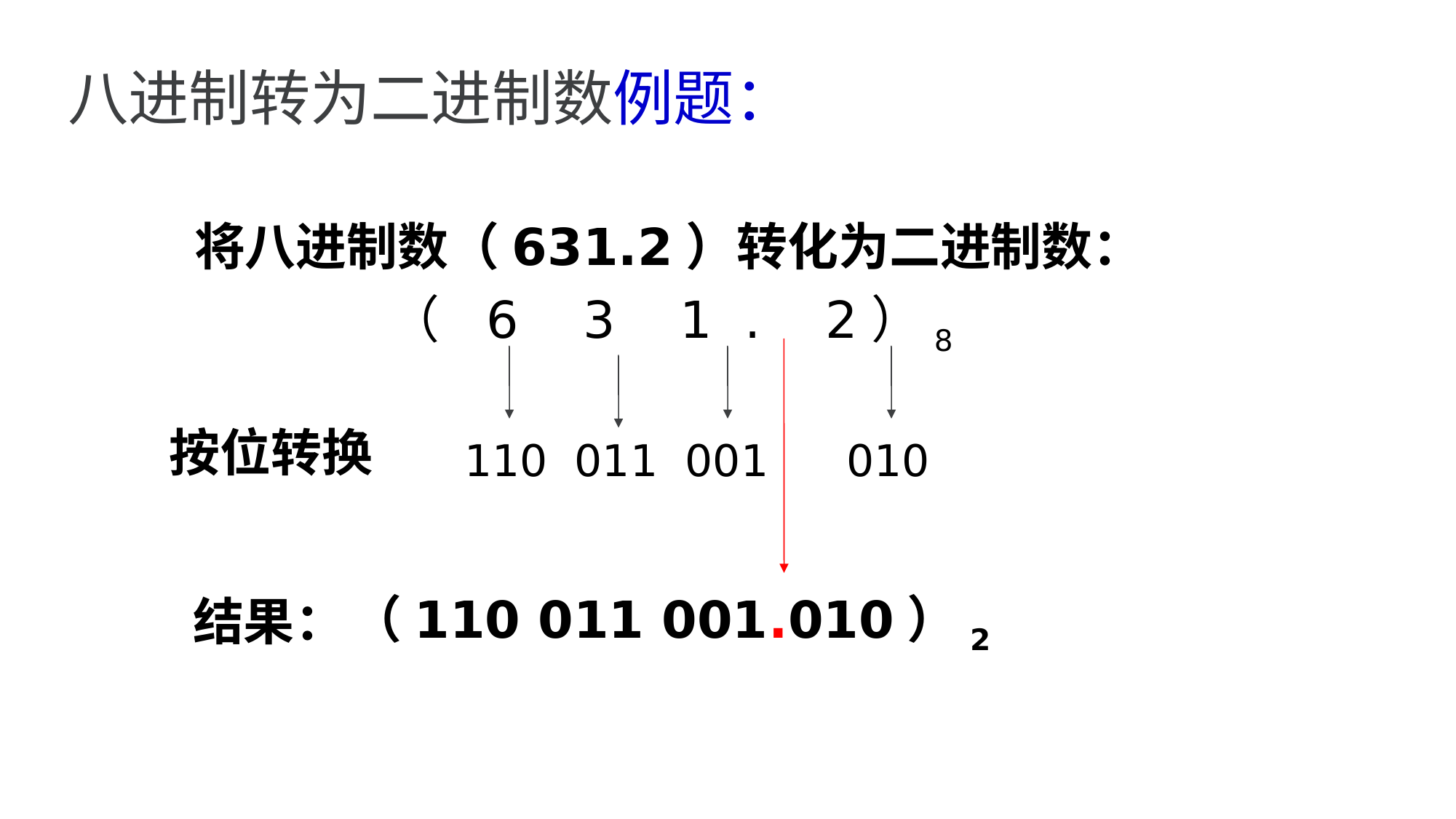

#
八进制转为二进制数例题：
将八进制数（631.2）转化为二进制数：
（   6    3    1  .    2）8

按位转换
110
011
001
010
（110 011 001.010）2
结果：